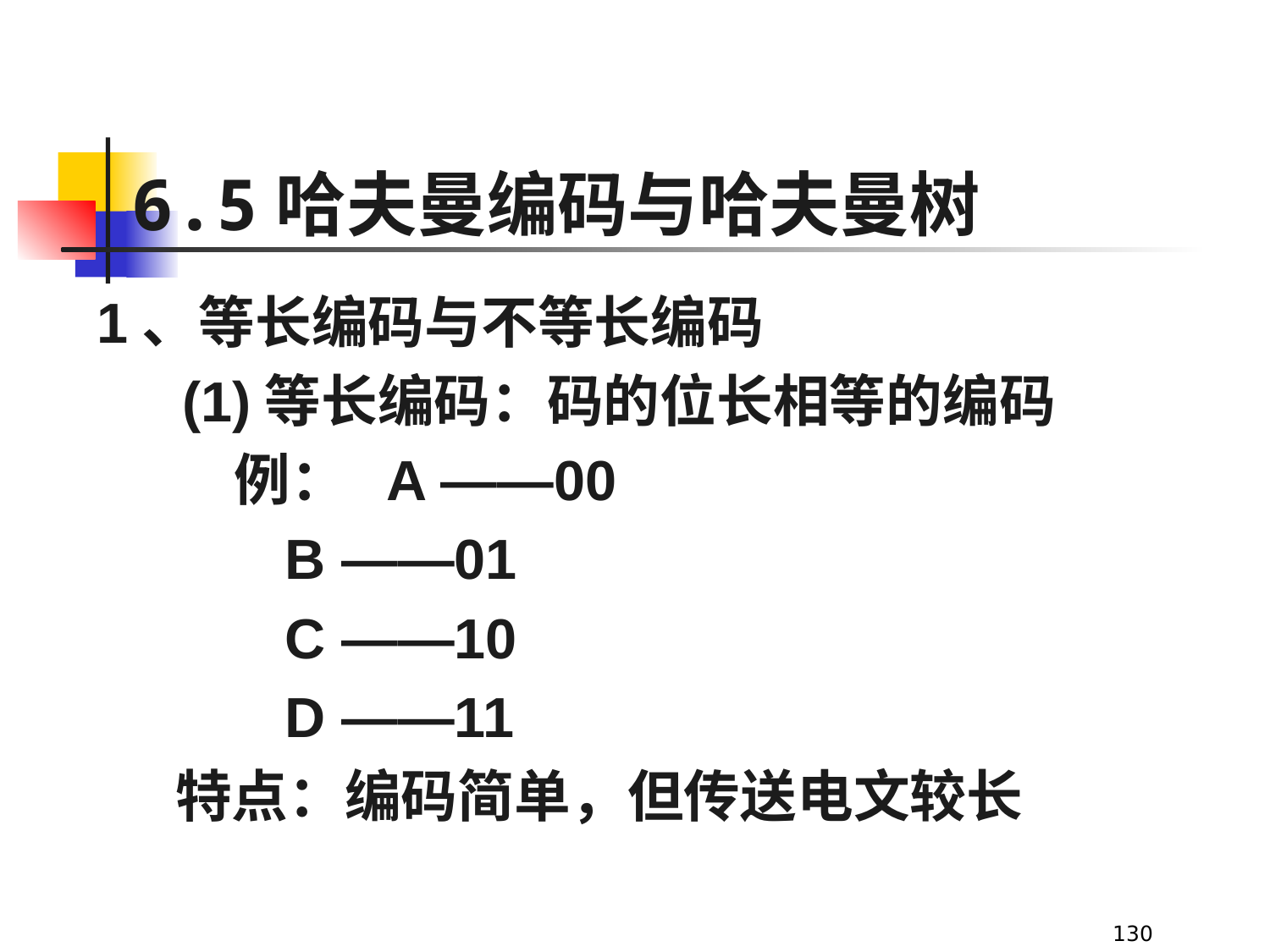

6.7    哈夫曼树及哈夫曼编码
# 6.5哈夫曼编码与哈夫曼树
1、等长编码与不等长编码
	(1)等长编码：码的位长相等的编码
	   例：  A ——00
            B ——01
            C ——10
            D ——11
     特点：编码简单，但传送电文较长

130